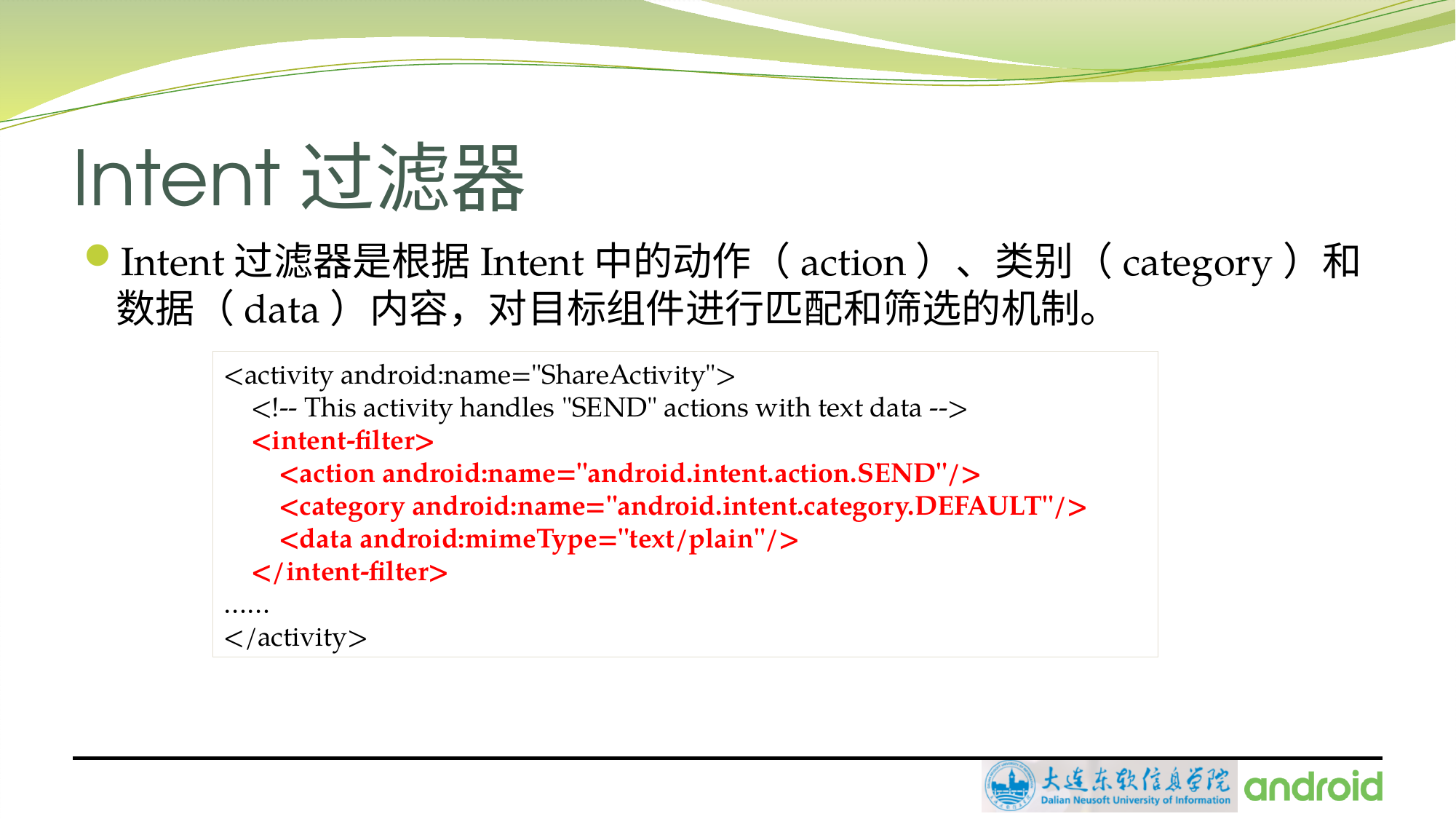

# Intent过滤器
Intent过滤器是根据Intent中的动作（action）、类别（category）和数据（data）内容，对目标组件进行匹配和筛选的机制。
<activity android:name="ShareActivity">
    <!-- This activity handles "SEND" actions with text data -->
    <intent-filter>
        <action android:name="android.intent.action.SEND"/>
        <category android:name="android.intent.category.DEFAULT"/>
        <data android:mimeType="text/plain"/>
    </intent-filter>
……
</activity>